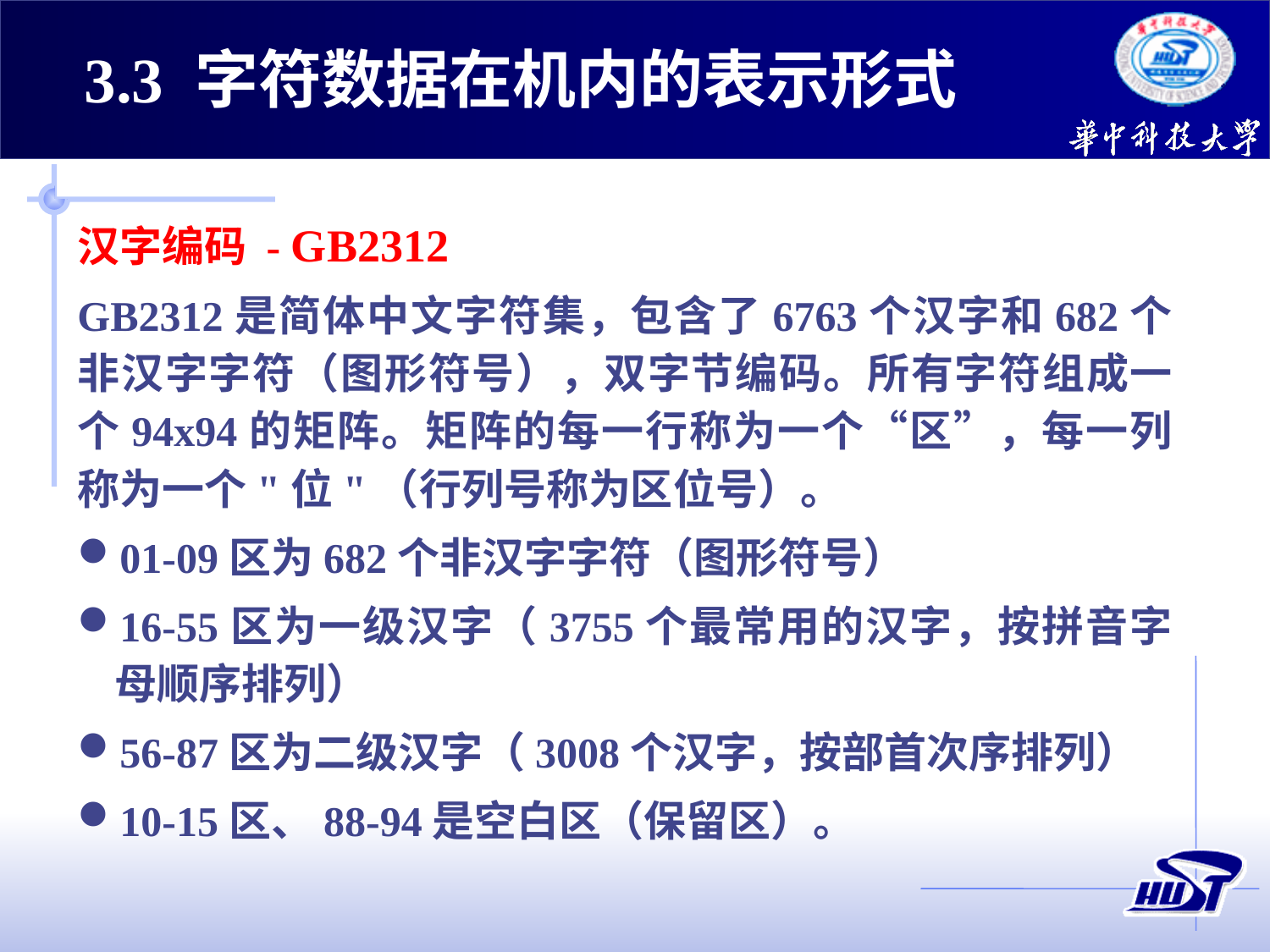

3.3 字符数据在机内的表示形式
汉字编码 - GB2312
GB2312是简体中文字符集，包含了6763个汉字和682个非汉字字符（图形符号），双字节编码。所有字符组成一个94x94的矩阵。矩阵的每一行称为一个“区”，每一列称为一个"位"（行列号称为区位号）。
01-09区为682个非汉字字符（图形符号）
16-55区为一级汉字（3755个最常用的汉字，按拼音字母顺序排列）
56-87区为二级汉字（3008个汉字，按部首次序排列）
10-15区、88-94是空白区（保留区）。